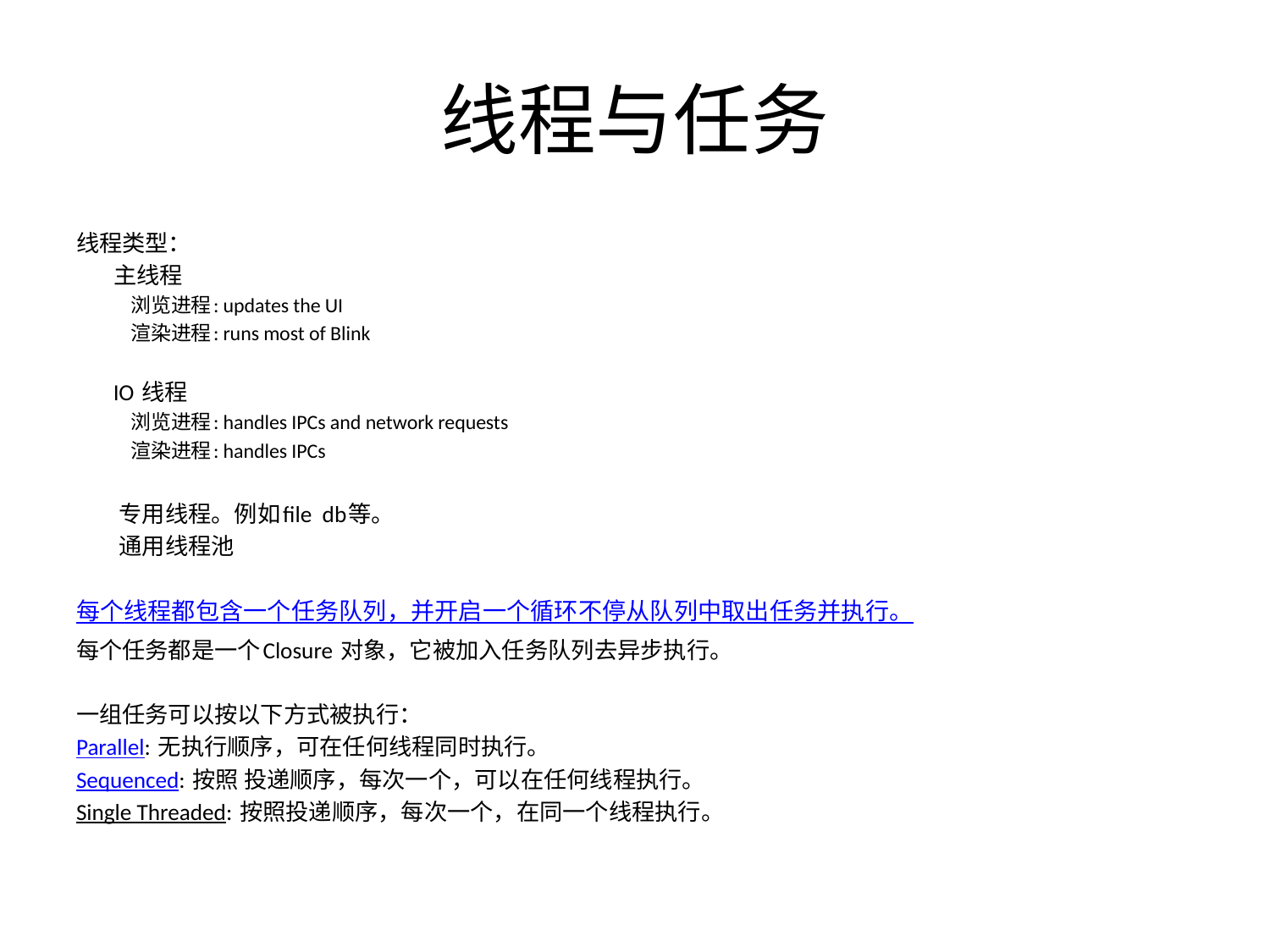

# 线程与任务
线程类型：
       主线程
浏览进程: updates the UI
渲染进程: runs most of Blink

       IO 线程
浏览进程: handles IPCs and network requests
渲染进程: handles IPCs

        专用线程。例如file  db等。
        通用线程池

每个线程都包含一个任务队列，并开启一个循环不停从队列中取出任务并执行。
每个任务都是一个Closure 对象，它被加入任务队列去异步执行。

一组任务可以按以下方式被执行：
Parallel: 无执行顺序，可在任何线程同时执行。
Sequenced: 按照 投递顺序，每次一个，可以在任何线程执行。
Single Threaded: 按照投递顺序，每次一个，在同一个线程执行。